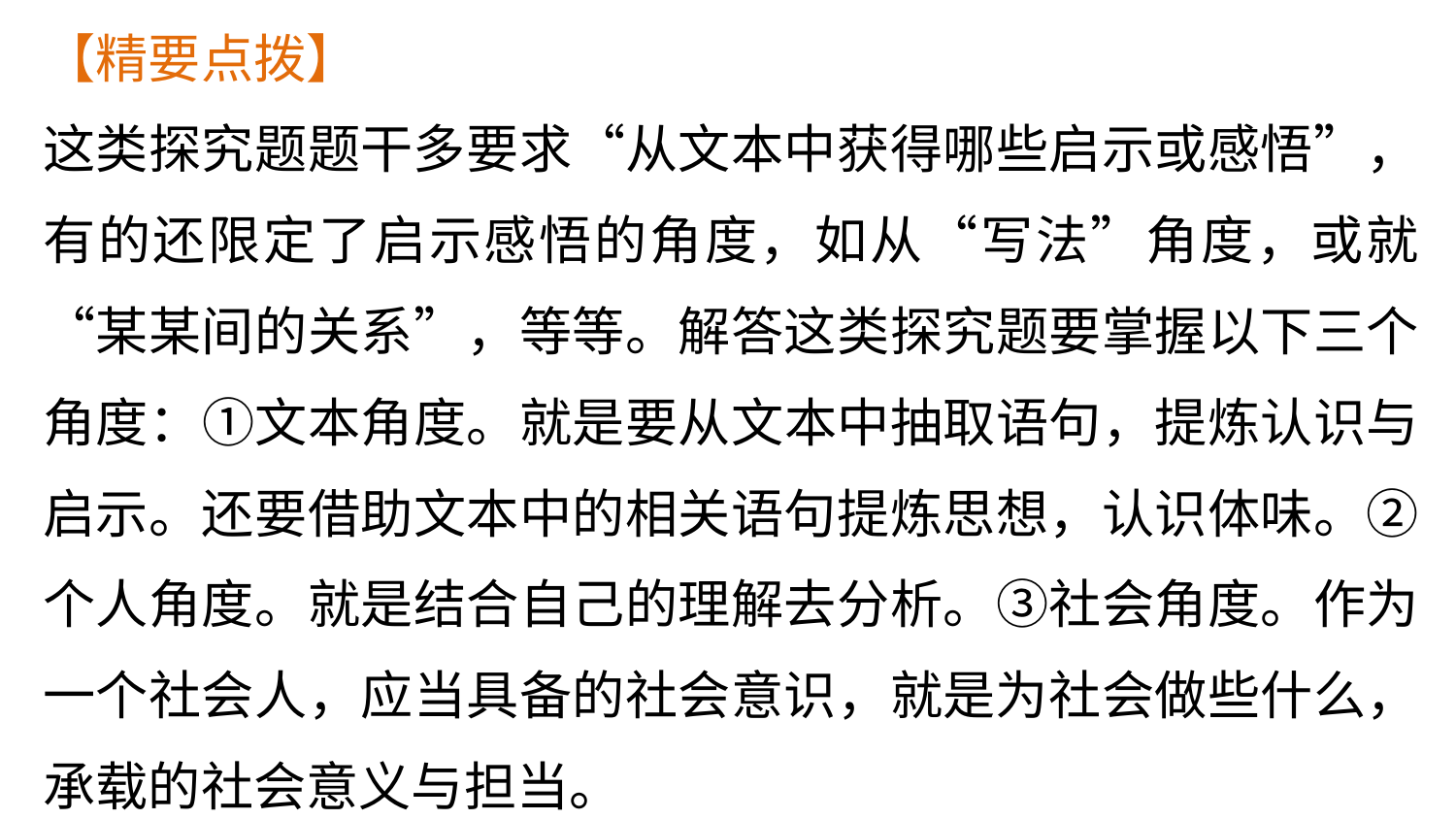

【精要点拨】
这类探究题题干多要求“从文本中获得哪些启示或感悟”，有的还限定了启示感悟的角度，如从“写法”角度，或就“某某间的关系”，等等。解答这类探究题要掌握以下三个角度：①文本角度。就是要从文本中抽取语句，提炼认识与启示。还要借助文本中的相关语句提炼思想，认识体味。②个人角度。就是结合自己的理解去分析。③社会角度。作为一个社会人，应当具备的社会意识，就是为社会做些什么，承载的社会意义与担当。